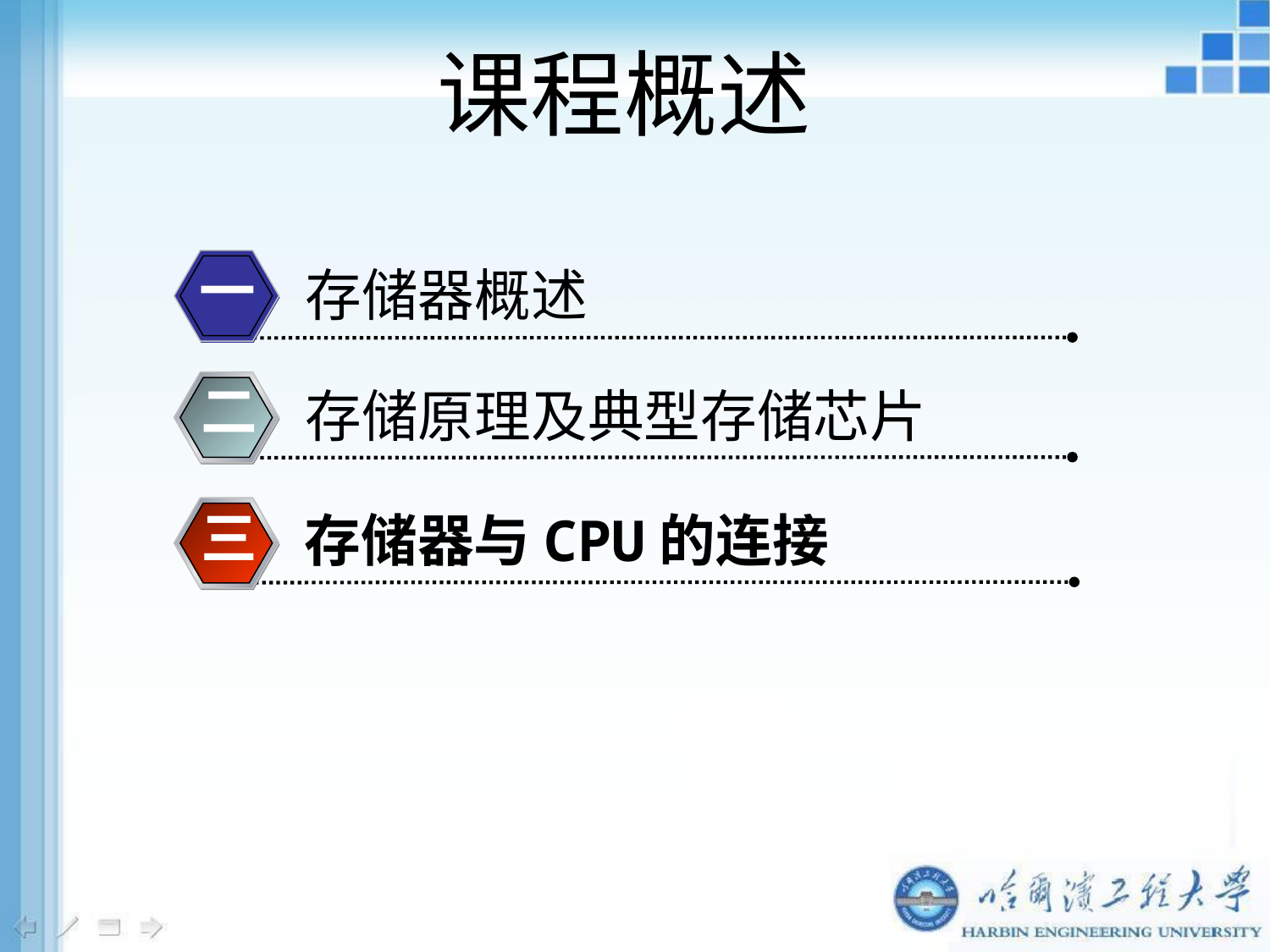

课程概述
一

存储器概述

二

存储原理及典型存储芯片

三

存储器与CPU的连接